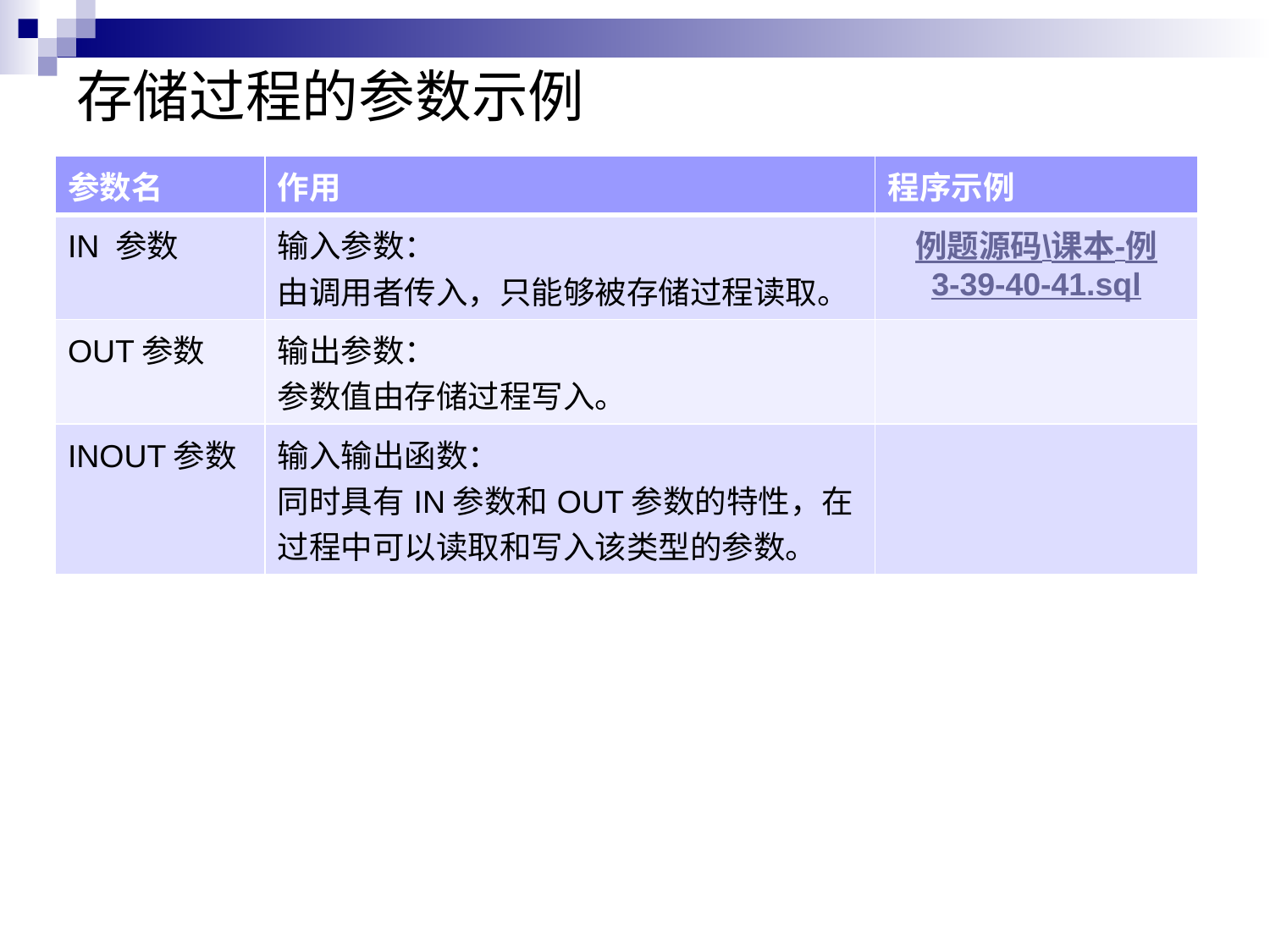

# 存储过程的参数示例
| 参数名 | 作用 | 程序示例 |
| --- | --- | --- |
| IN 参数 | 输入参数： 由调用者传入，只能够被存储过程读取。 | 例题源码\课本-例3-39-40-41.sql |
| OUT参数 | 输出参数： 参数值由存储过程写入。 |  |
| INOUT参数 | 输入输出函数： 同时具有IN参数和OUT参数的特性，在过程中可以读取和写入该类型的参数。 |  |